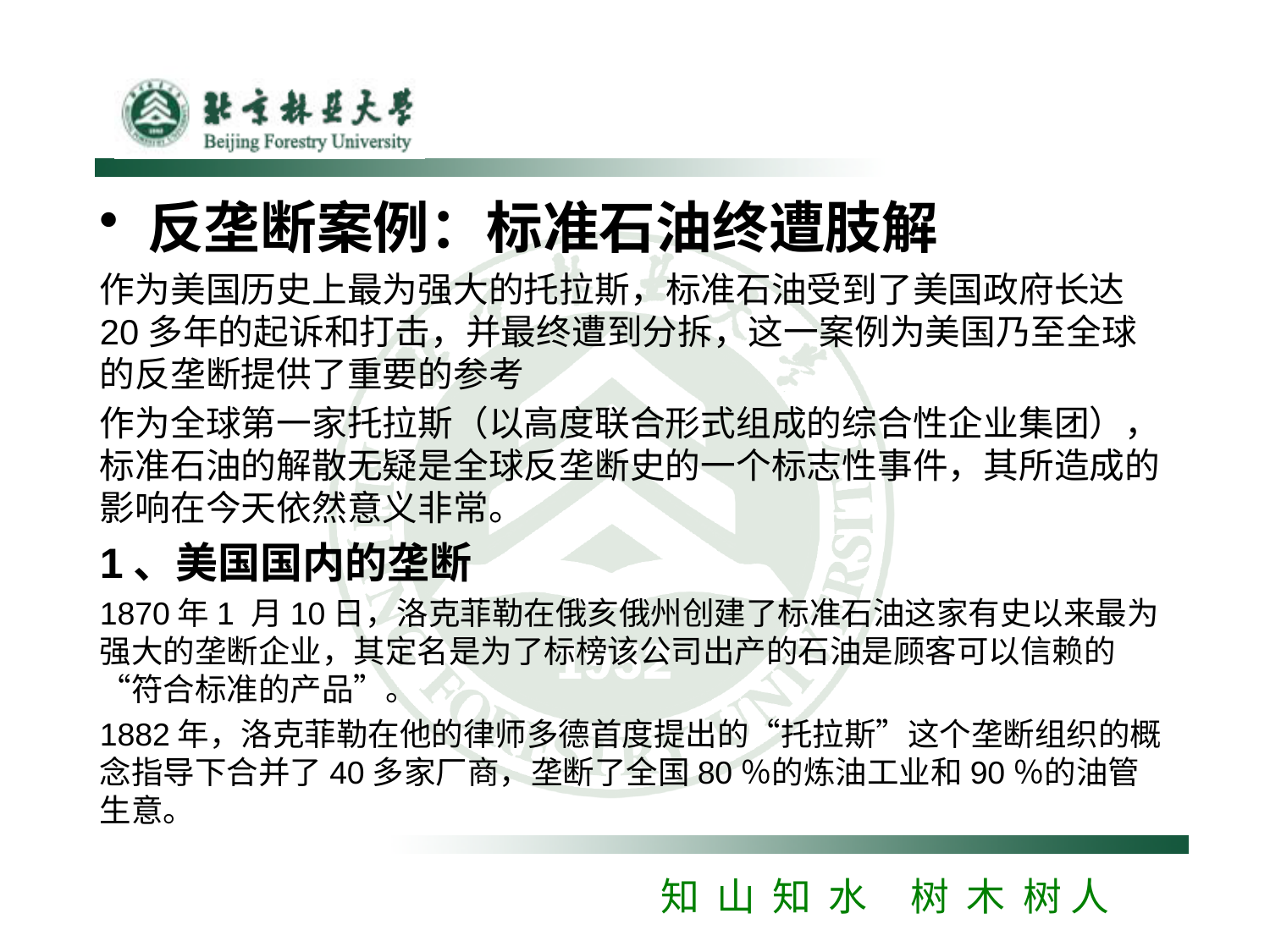

#
反垄断案例：标准石油终遭肢解
作为美国历史上最为强大的托拉斯，标准石油受到了美国政府长达20多年的起诉和打击，并最终遭到分拆，这一案例为美国乃至全球的反垄断提供了重要的参考
作为全球第一家托拉斯（以高度联合形式组成的综合性企业集团），标准石油的解散无疑是全球反垄断史的一个标志性事件，其所造成的影响在今天依然意义非常。
1、美国国内的垄断
1870年1 月10日，洛克菲勒在俄亥俄州创建了标准石油这家有史以来最为强大的垄断企业，其定名是为了标榜该公司出产的石油是顾客可以信赖的“符合标准的产品”。
1882年，洛克菲勒在他的律师多德首度提出的“托拉斯”这个垄断组织的概念指导下合并了40多家厂商，垄断了全国80％的炼油工业和90％的油管生意。